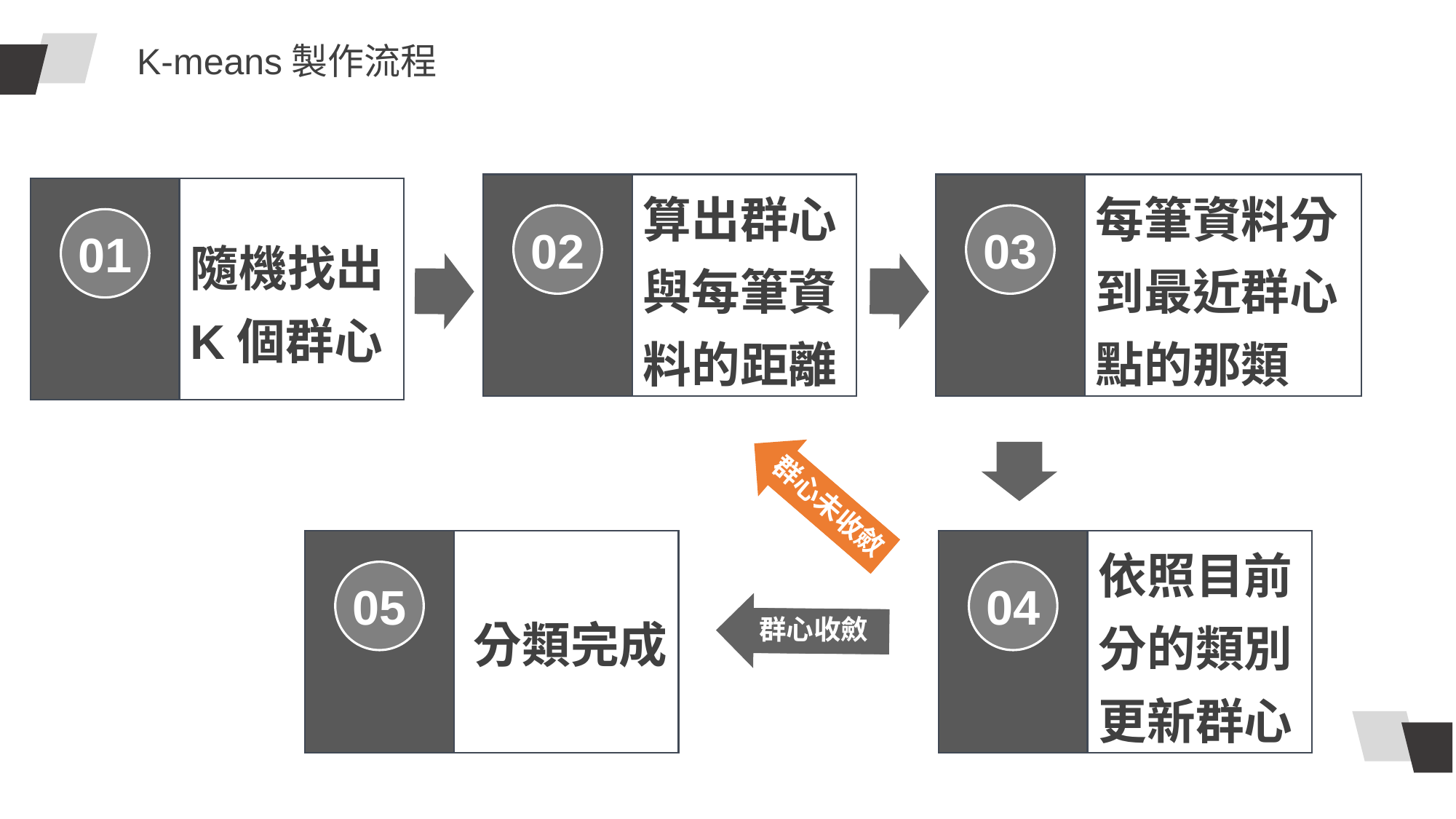

K-means製作流程
算出群心與每筆資料的距離

02
每筆資料分到最近群心點的那類

03

01
隨機找出K個群心

群心未收斂

依照目前分的類別更新群心

04

05
分類完成

群心收斂